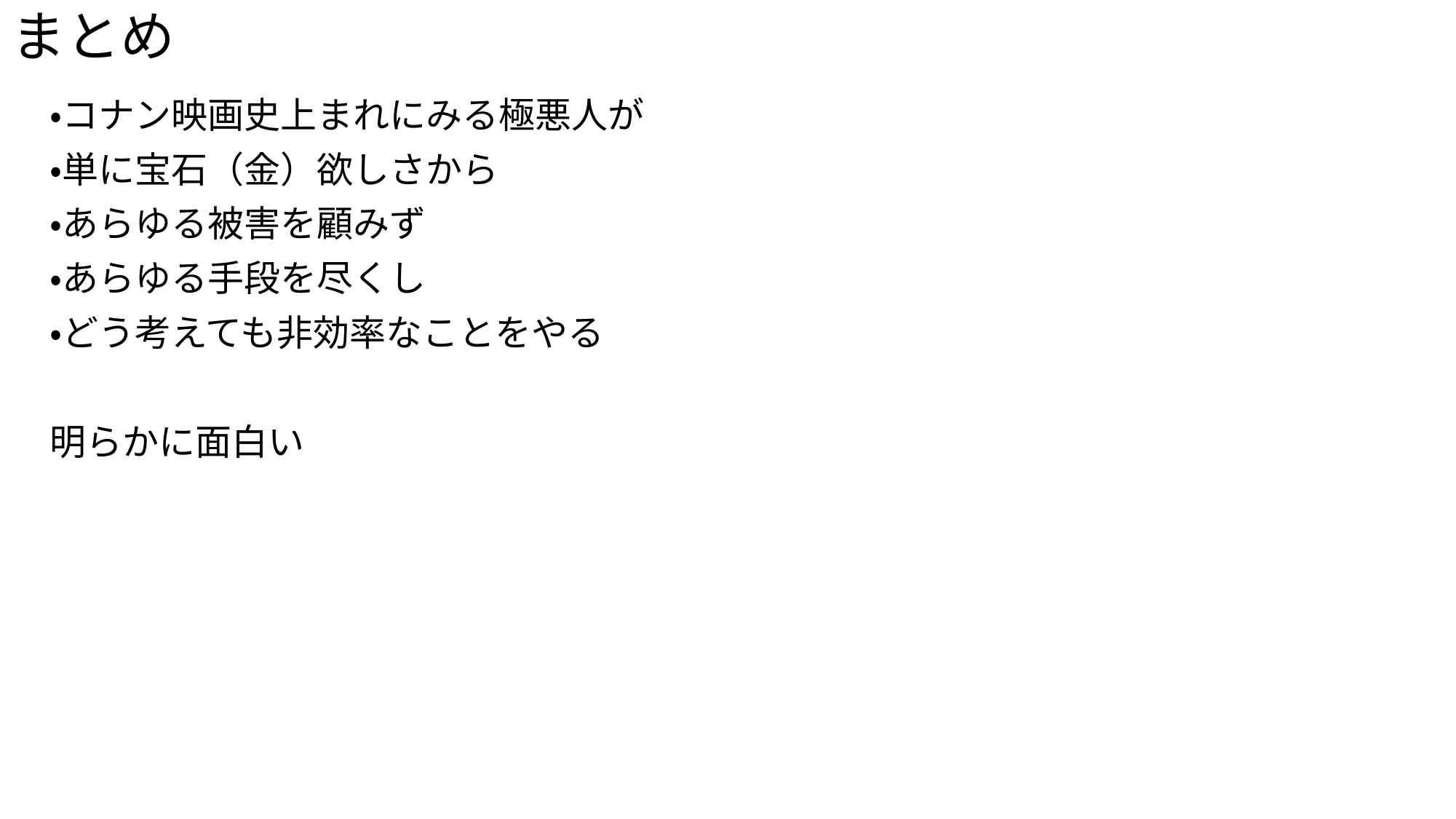

# まとめ
・コナン映画史上まれにみる極悪人が
・単に宝石（金）欲しさから
・あらゆる被害を顧みず
・あらゆる手段を尽くし
・どう考えても非効率なことをやる

明らかに面白い